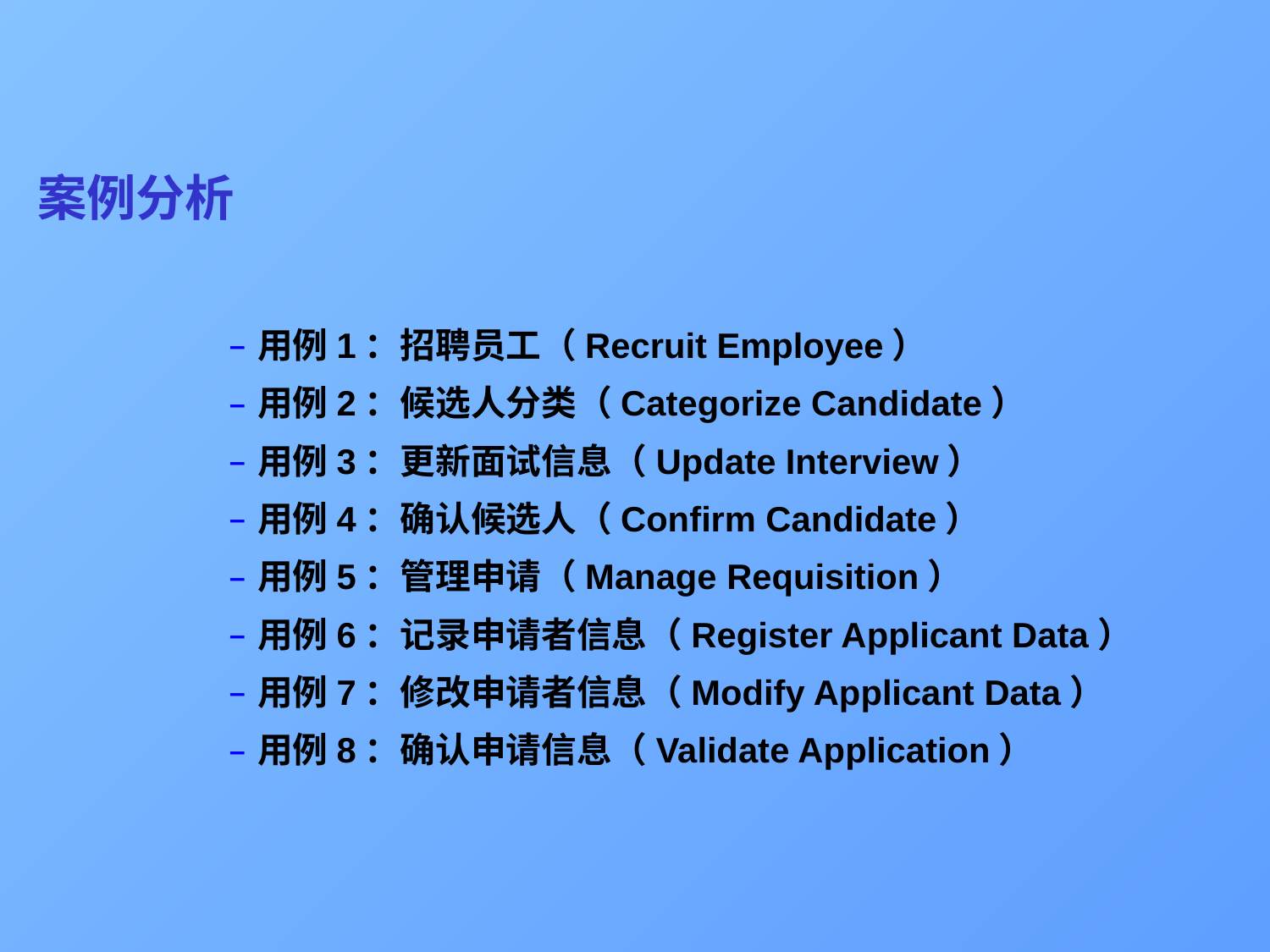

# 案例分析
用例1：招聘员工（Recruit Employee）
用例2：候选人分类（Categorize Candidate）
用例3：更新面试信息（Update Interview）
用例4：确认候选人（Confirm Candidate）
用例5：管理申请（Manage Requisition）
用例6：记录申请者信息（Register Applicant Data）
用例7：修改申请者信息（Modify Applicant Data）
用例8：确认申请信息（Validate Application）